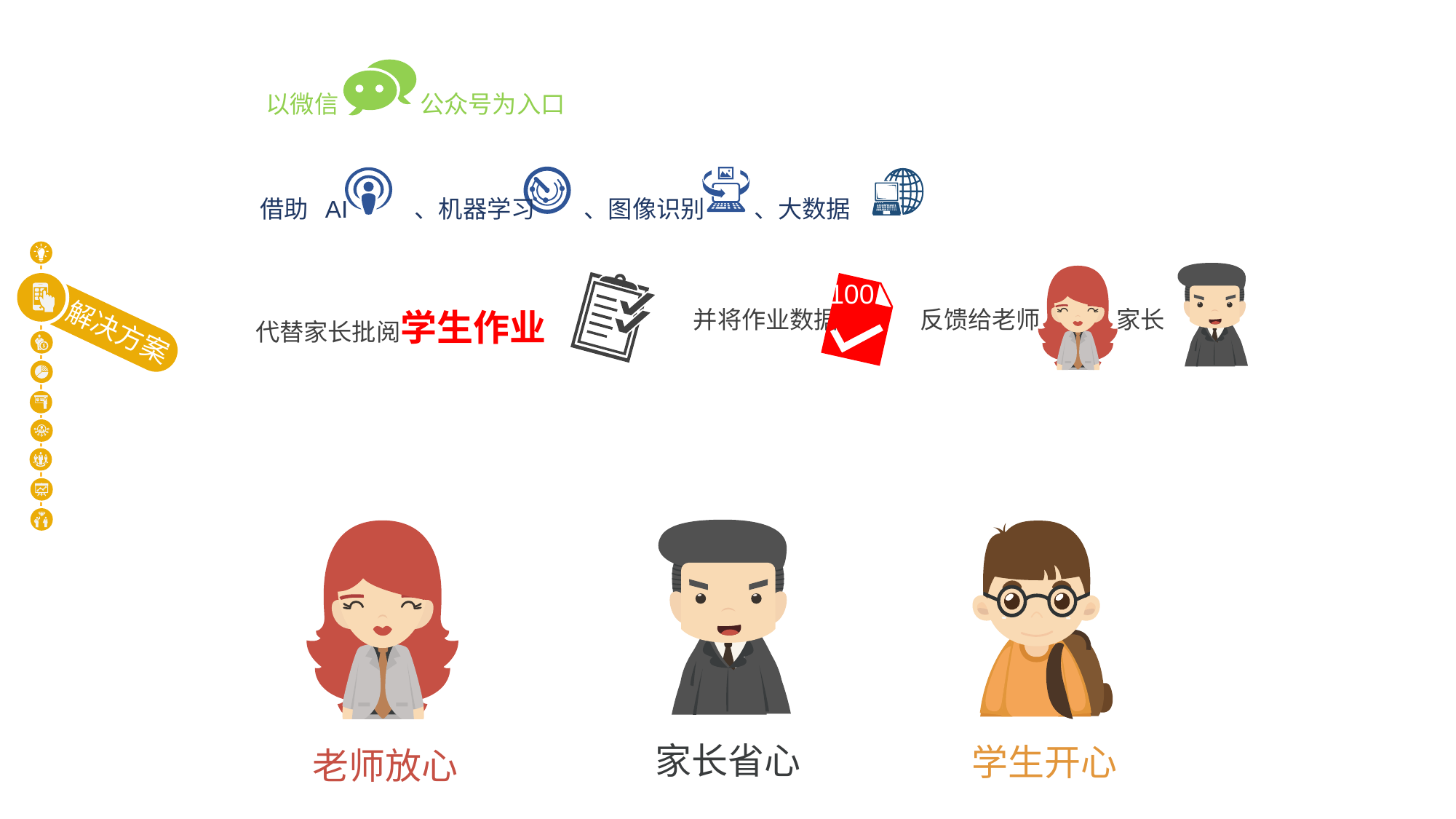

以微信               公众号为入口

借助  AI         、机器学习         、图像识别         、大数据

100

代替家长批阅学生作业
并将作业数据               反馈给老师              家长

家长省心
学生开心
老师放心